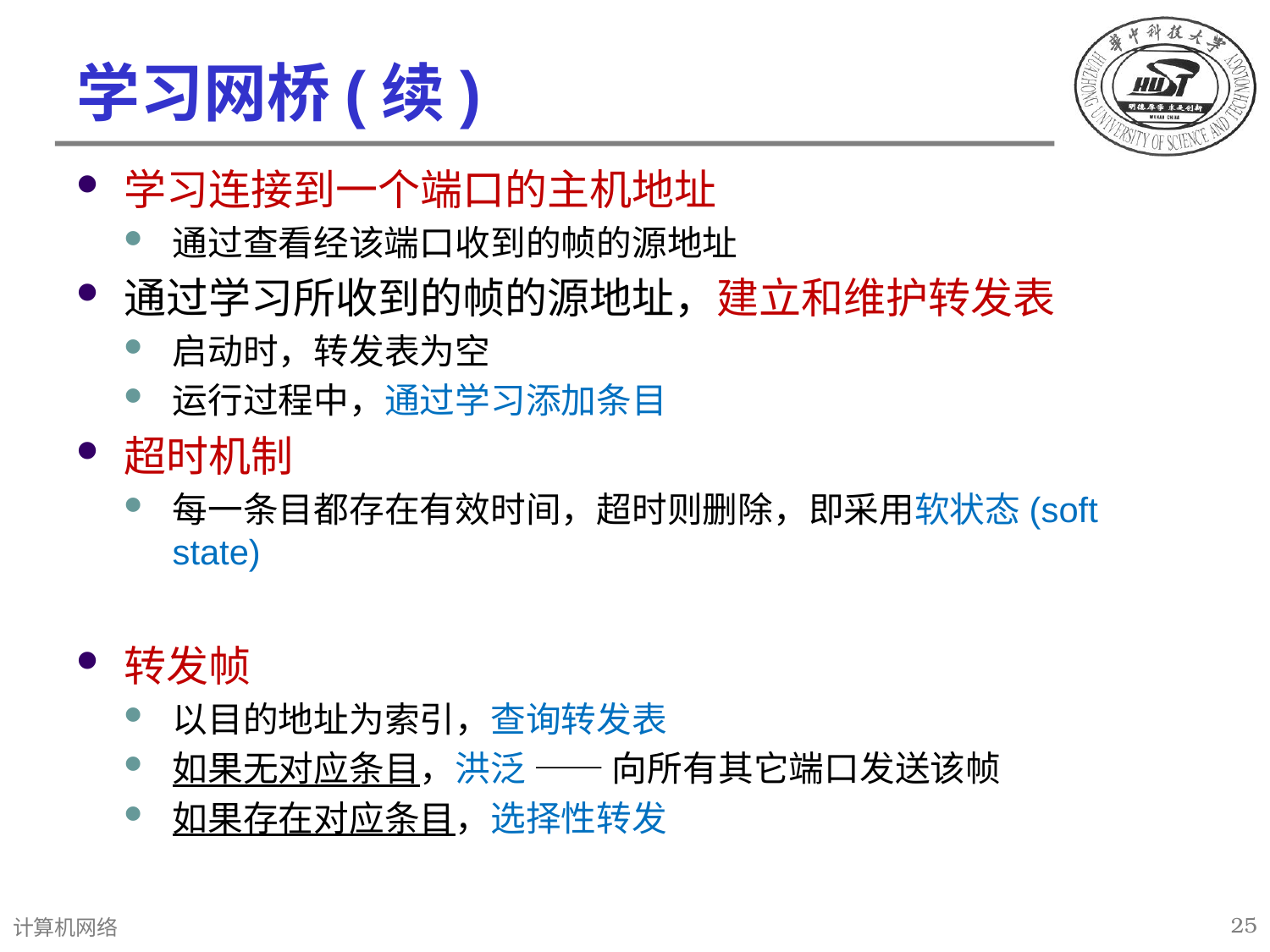

# 学习网桥(续)
学习连接到一个端口的主机地址
通过查看经该端口收到的帧的源地址
通过学习所收到的帧的源地址，建立和维护转发表
启动时，转发表为空
运行过程中，通过学习添加条目
超时机制
每一条目都存在有效时间，超时则删除，即采用软状态(soft state)

转发帧
以目的地址为索引，查询转发表
如果无对应条目，洪泛 —— 向所有其它端口发送该帧
如果存在对应条目，选择性转发

25
计算机网络